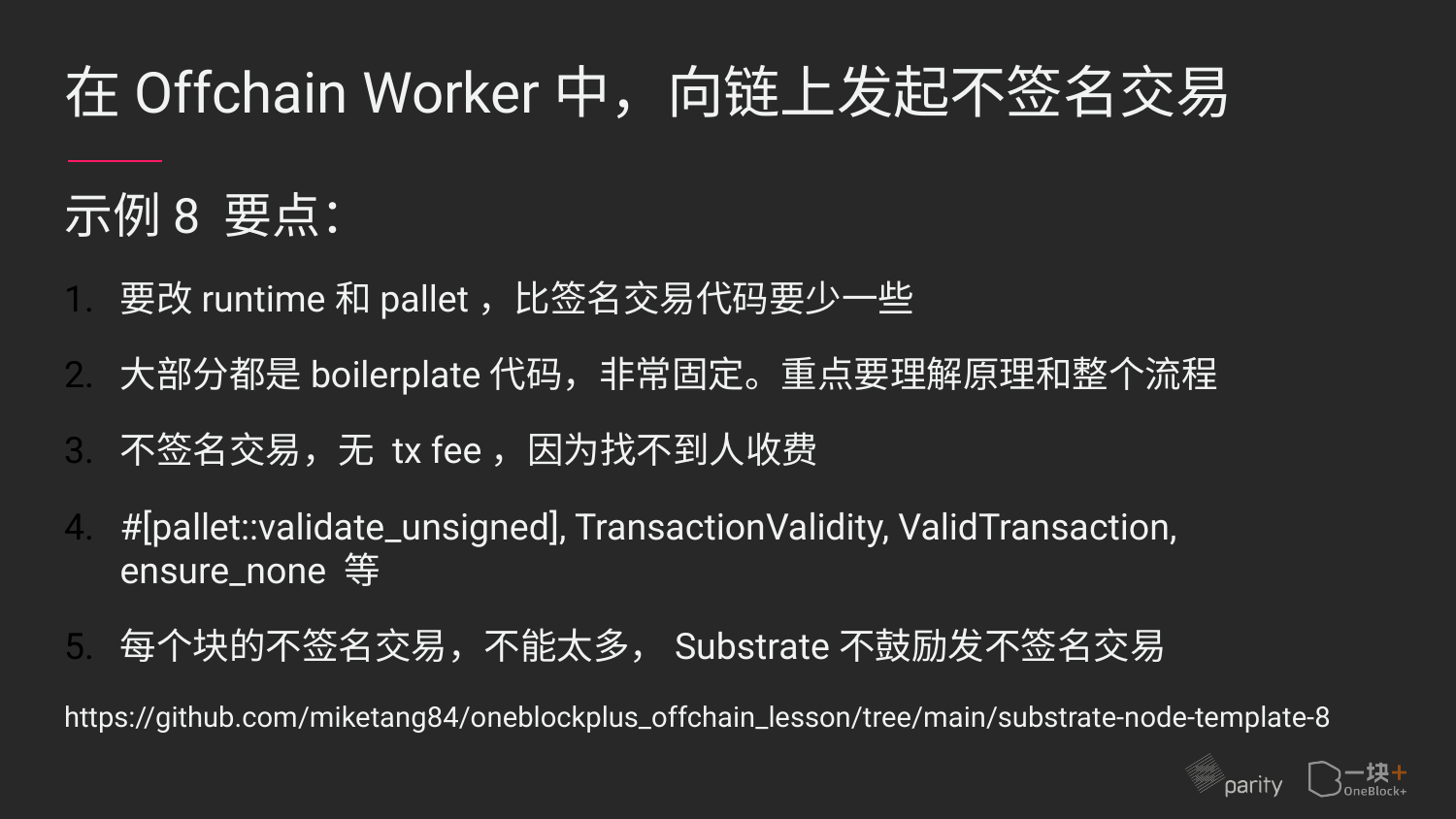

# 在Offchain Worker中，向链上发起不签名交易
示例8 要点：
要改runtime和pallet，比签名交易代码要少一些
大部分都是boilerplate代码，非常固定。重点要理解原理和整个流程
不签名交易，无 tx fee，因为找不到人收费
#[pallet::validate_unsigned], TransactionValidity, ValidTransaction, ensure_none 等
每个块的不签名交易，不能太多，Substrate不鼓励发不签名交易
https://github.com/miketang84/oneblockplus_offchain_lesson/tree/main/substrate-node-template-8

https://github.com/miketang84/oneblockplus_offchain_lesson/tree/main/substrate-node-template-6